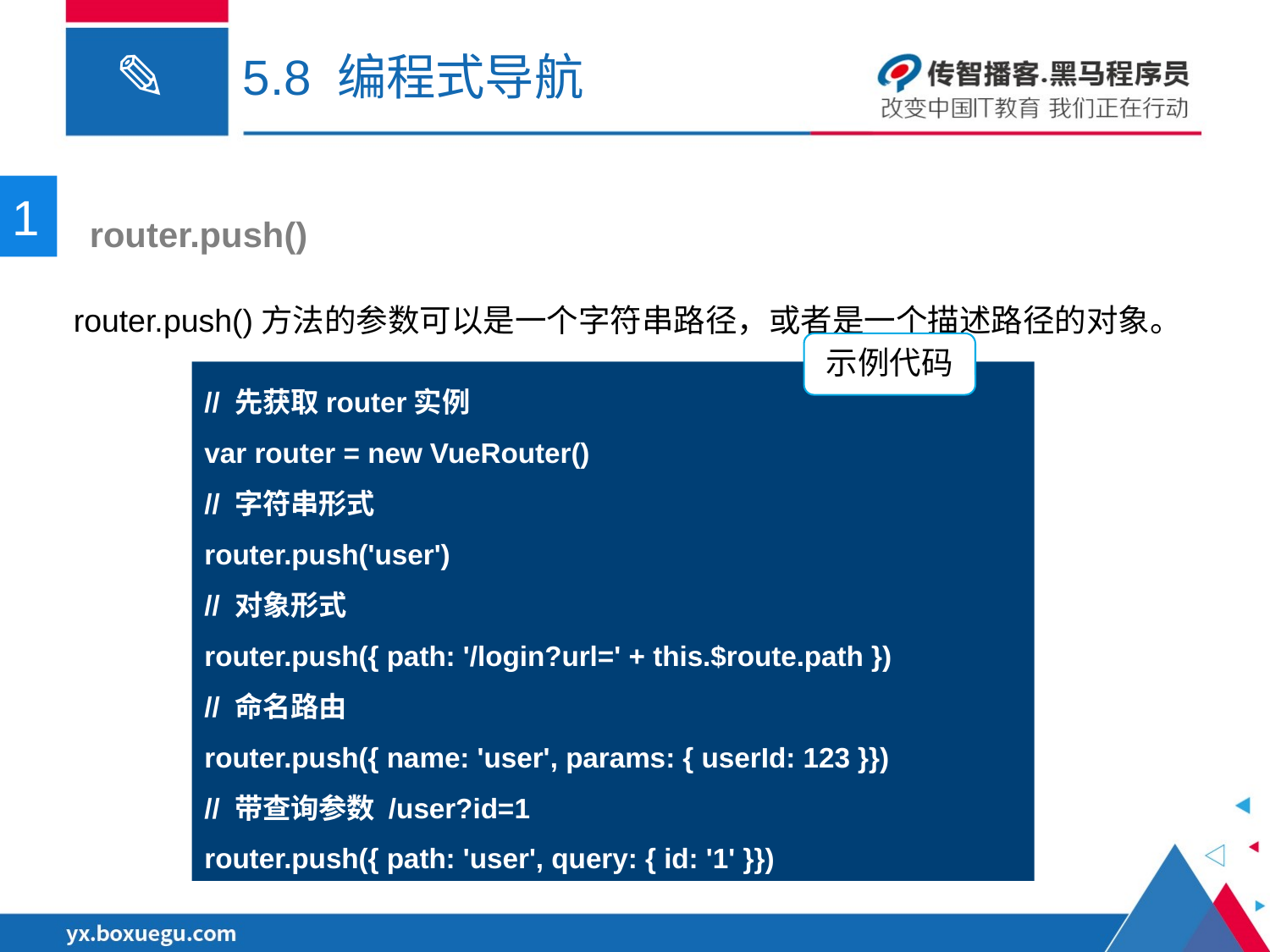

# 5.8 编程式导航

1
  router.push()
router.push()方法的参数可以是一个字符串路径，或者是一个描述路径的对象。
示例代码
// 先获取router实例
var router = new VueRouter()
// 字符串形式
router.push('user')
// 对象形式
router.push({ path: '/login?url=' + this.$route.path })
// 命名路由
router.push({ name: 'user', params: { userId: 123 }})
// 带查询参数 /user?id=1
router.push({ path: 'user', query: { id: '1' }})